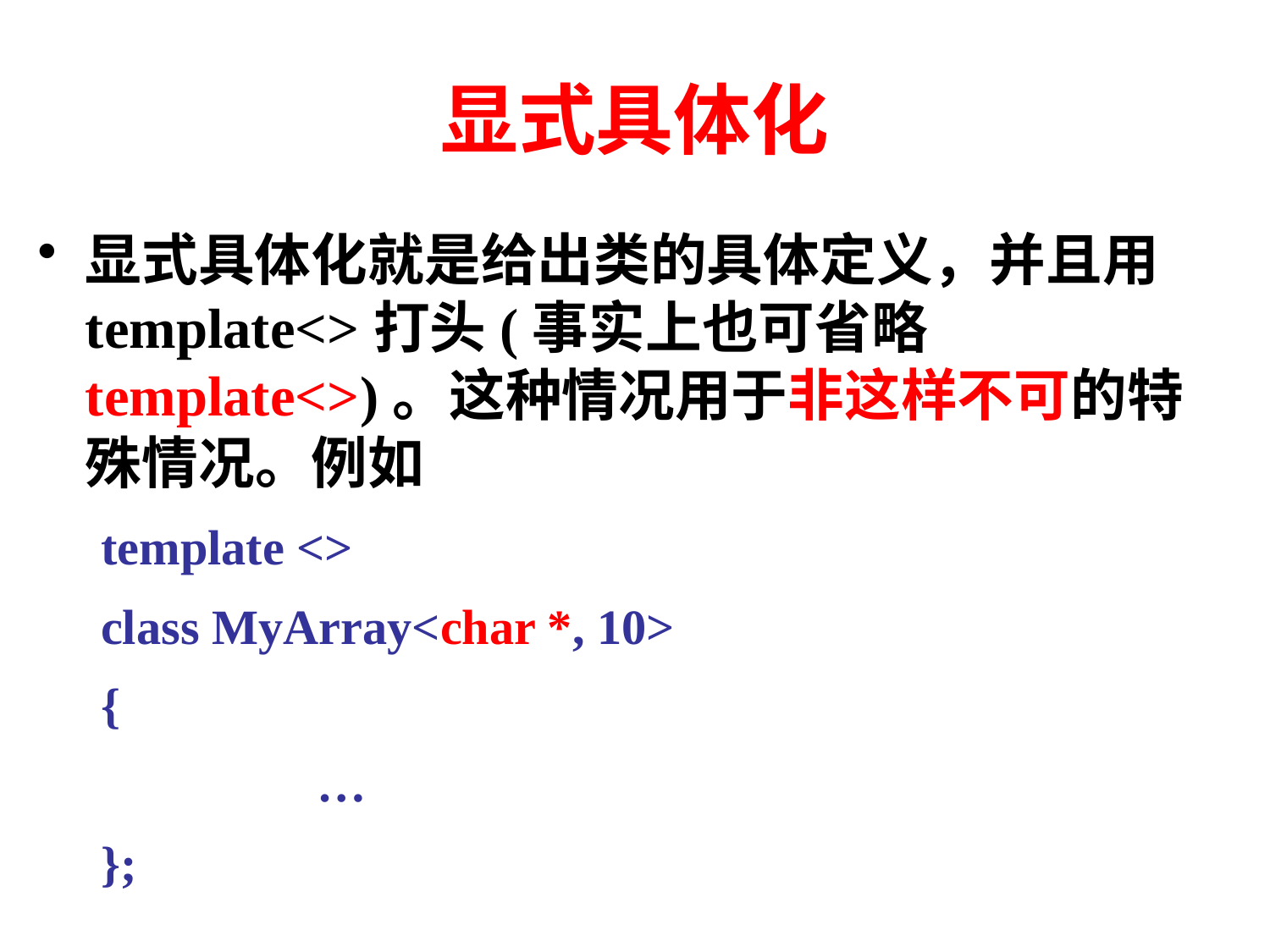

# 显式具体化
显式具体化就是给出类的具体定义，并且用template<>打头(事实上也可省略template<>)。这种情况用于非这样不可的特殊情况。例如
template <>
class MyArray<char *, 10>
{
		    …
};